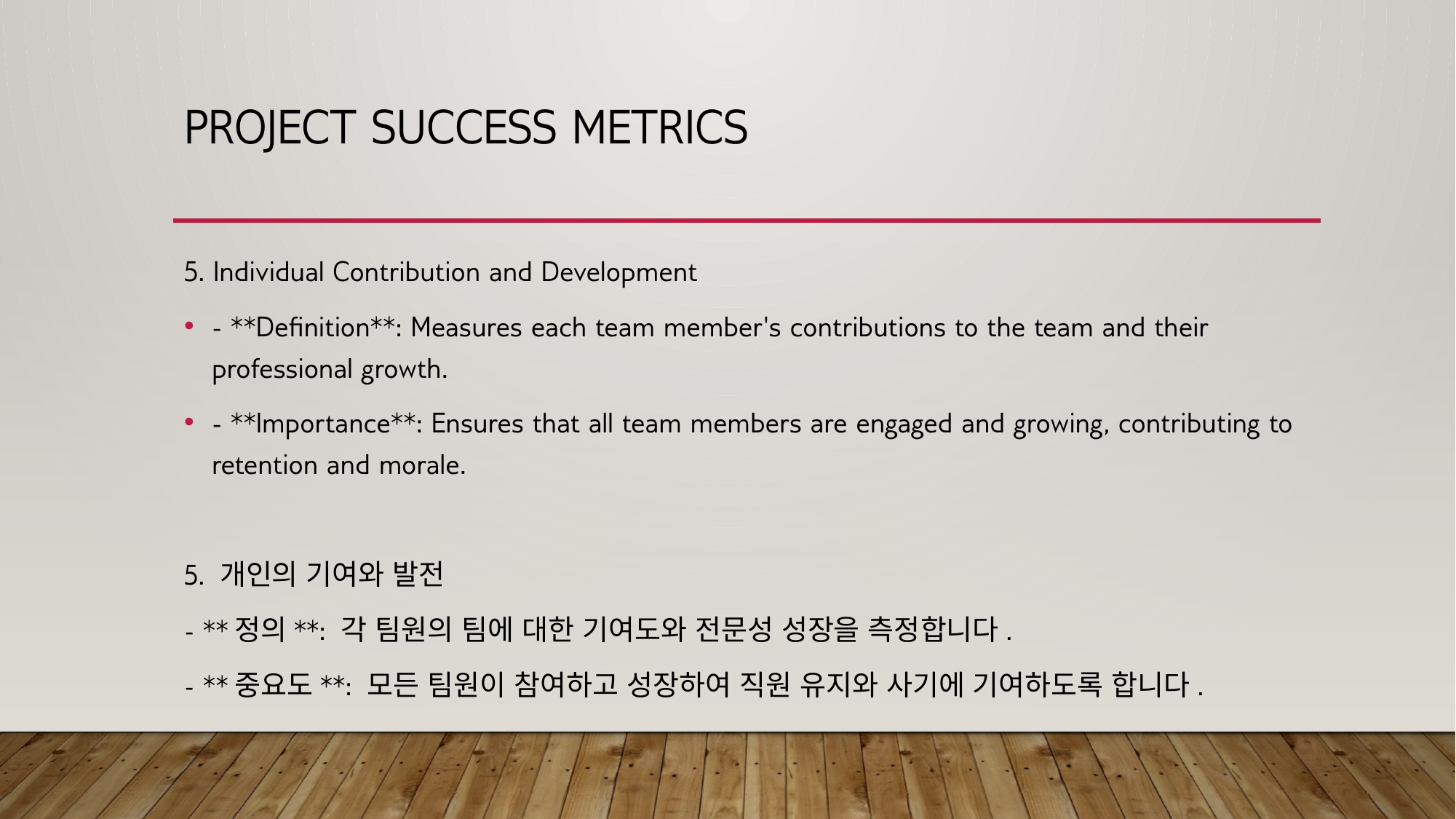

# Project Success Metrics
5. Individual Contribution and Development
- **Definition**: Measures each team member's contributions to the team and their professional growth.
- **Importance**: Ensures that all team members are engaged and growing, contributing to retention and morale.

5. 개인의 기여와 발전
- **정의**: 각 팀원의 팀에 대한 기여도와 전문성 성장을 측정합니다.
- **중요도**: 모든 팀원이 참여하고 성장하여 직원 유지와 사기에 기여하도록 합니다.